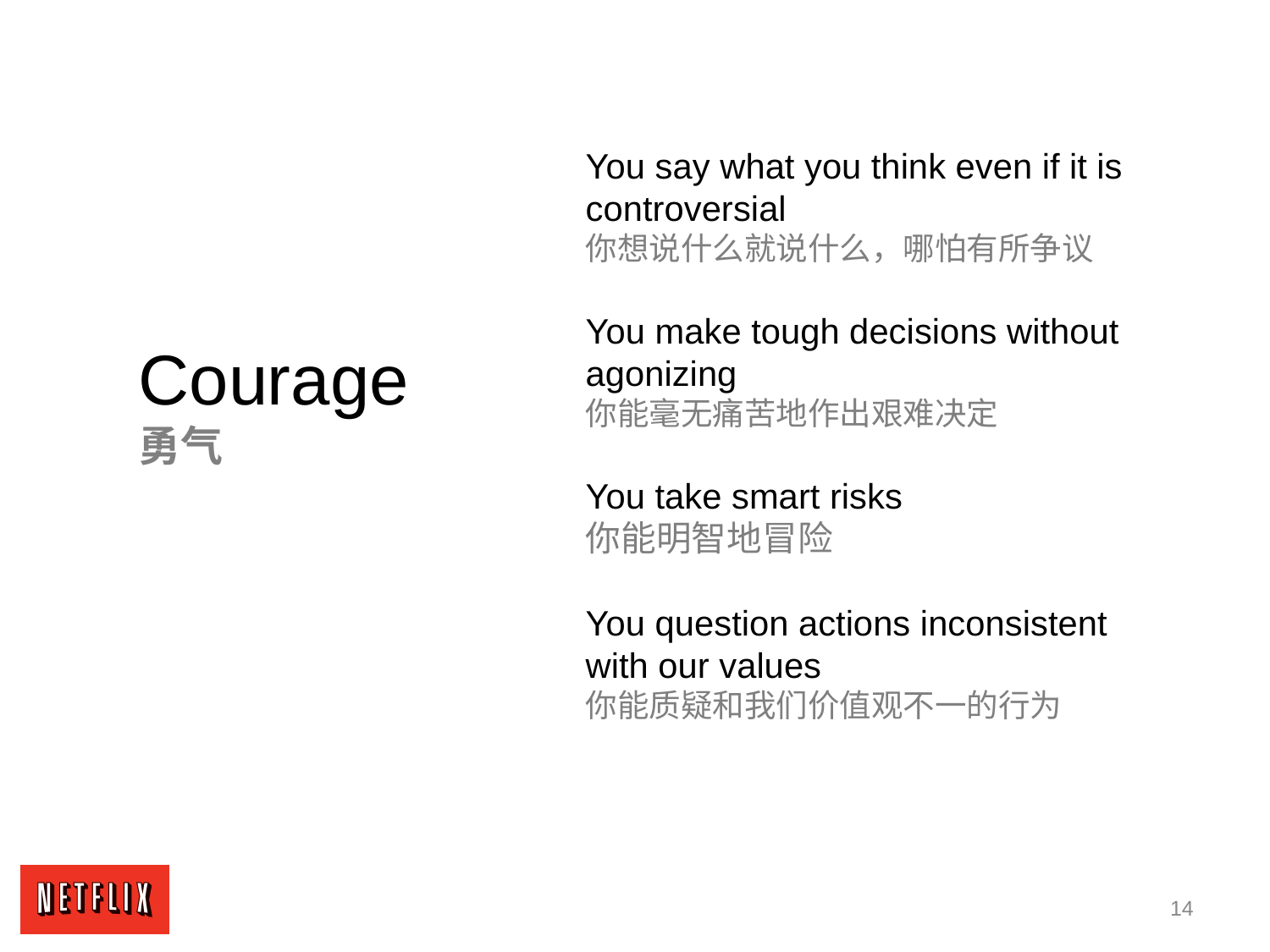

You say what you think even if it is controversial
你想说什么就说什么，哪怕有所争议

You make tough decisions without agonizing
你能毫无痛苦地作出艰难决定

You take smart risks
你能明智地冒险

You question actions inconsistent with our values
你能质疑和我们价值观不一的行为
Courage
勇气
14